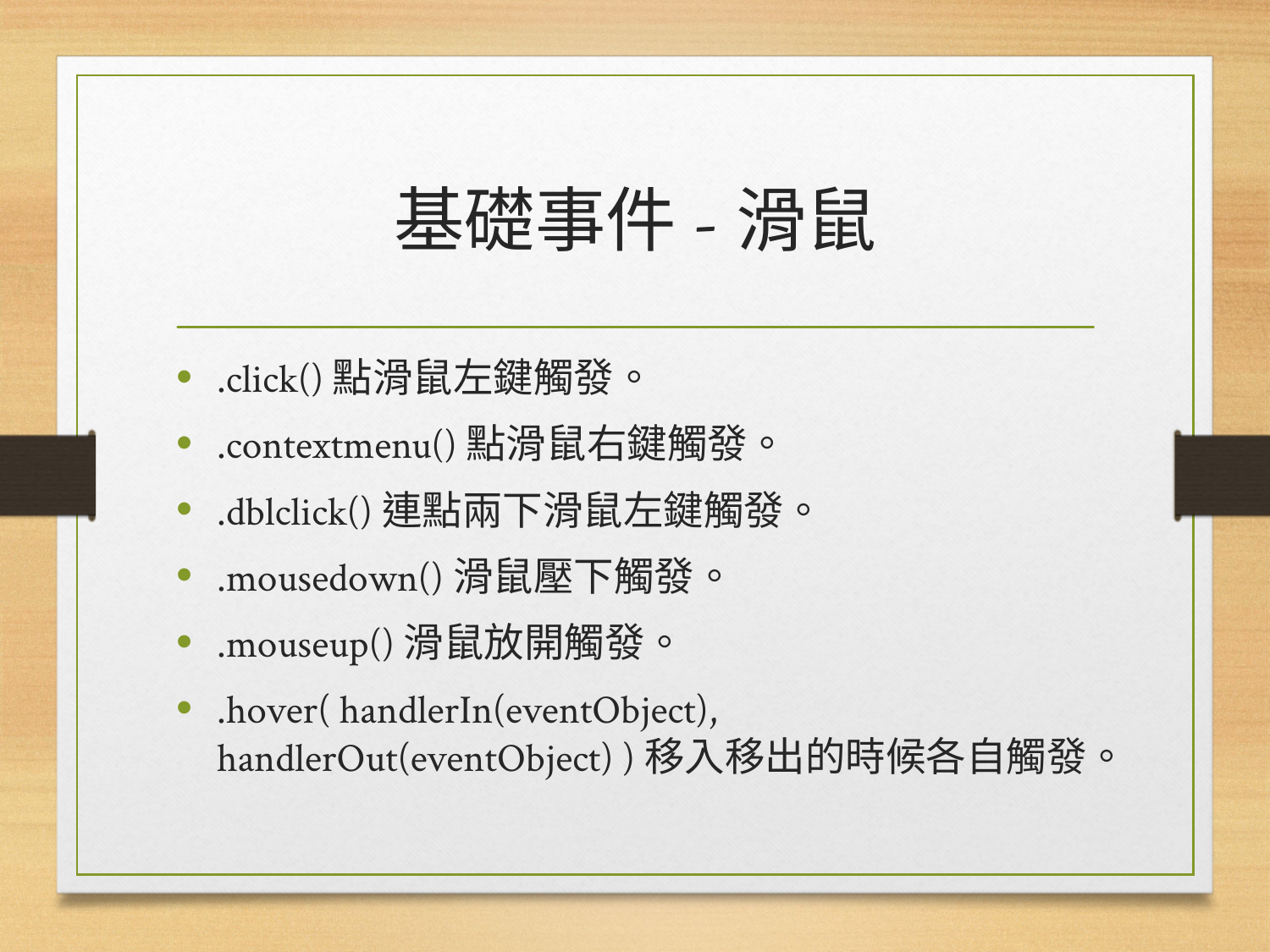

# 基礎事件-滑鼠
.click()點滑鼠左鍵觸發。
.contextmenu()點滑鼠右鍵觸發。
.dblclick()連點兩下滑鼠左鍵觸發。
.mousedown()滑鼠壓下觸發。
.mouseup()滑鼠放開觸發。
.hover( handlerIn(eventObject), handlerOut(eventObject) )移入移出的時候各自觸發。